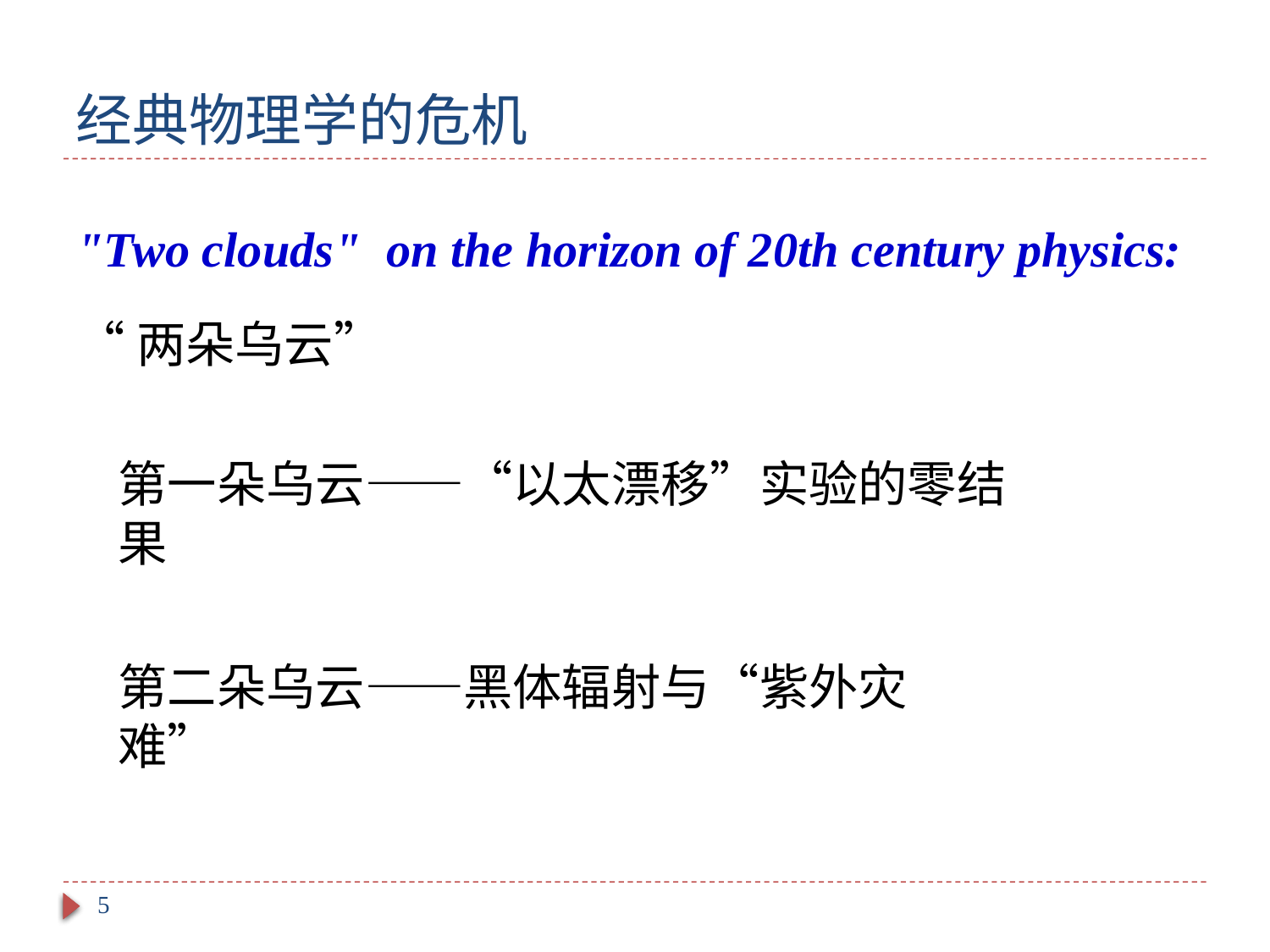

# 经典物理学的危机
"Two clouds"  on the horizon of 20th century physics:
“两朵乌云”
第一朵乌云——“以太漂移”实验的零结果
第二朵乌云——黑体辐射与“紫外灾难”
5